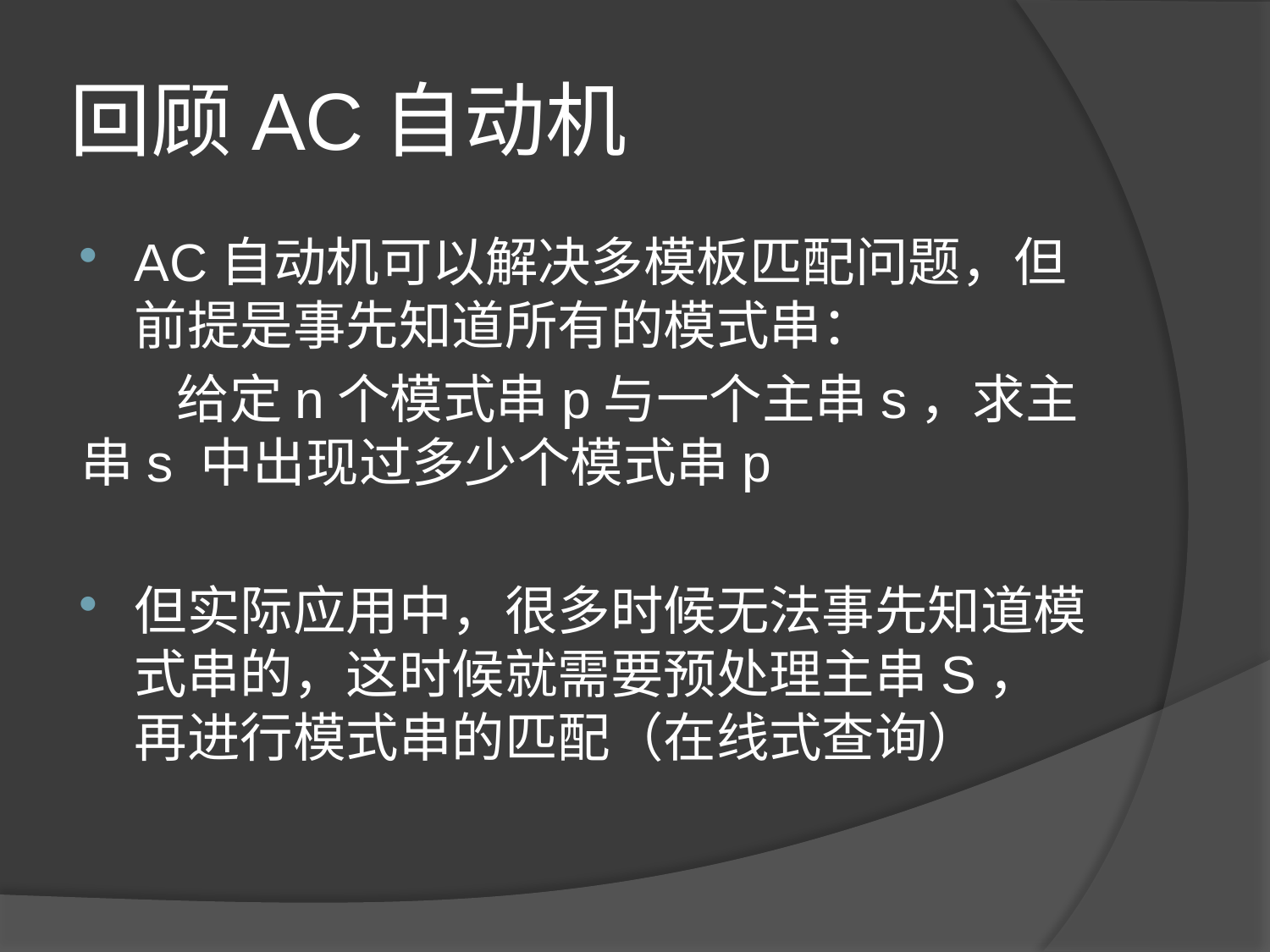

# 回顾AC自动机
AC自动机可以解决多模板匹配问题，但前提是事先知道所有的模式串：
       给定n个模式串p与一个主串s，求主串s 中出现过多少个模式串p

但实际应用中，很多时候无法事先知道模式串的，这时候就需要预处理主串S，再进行模式串的匹配（在线式查询）